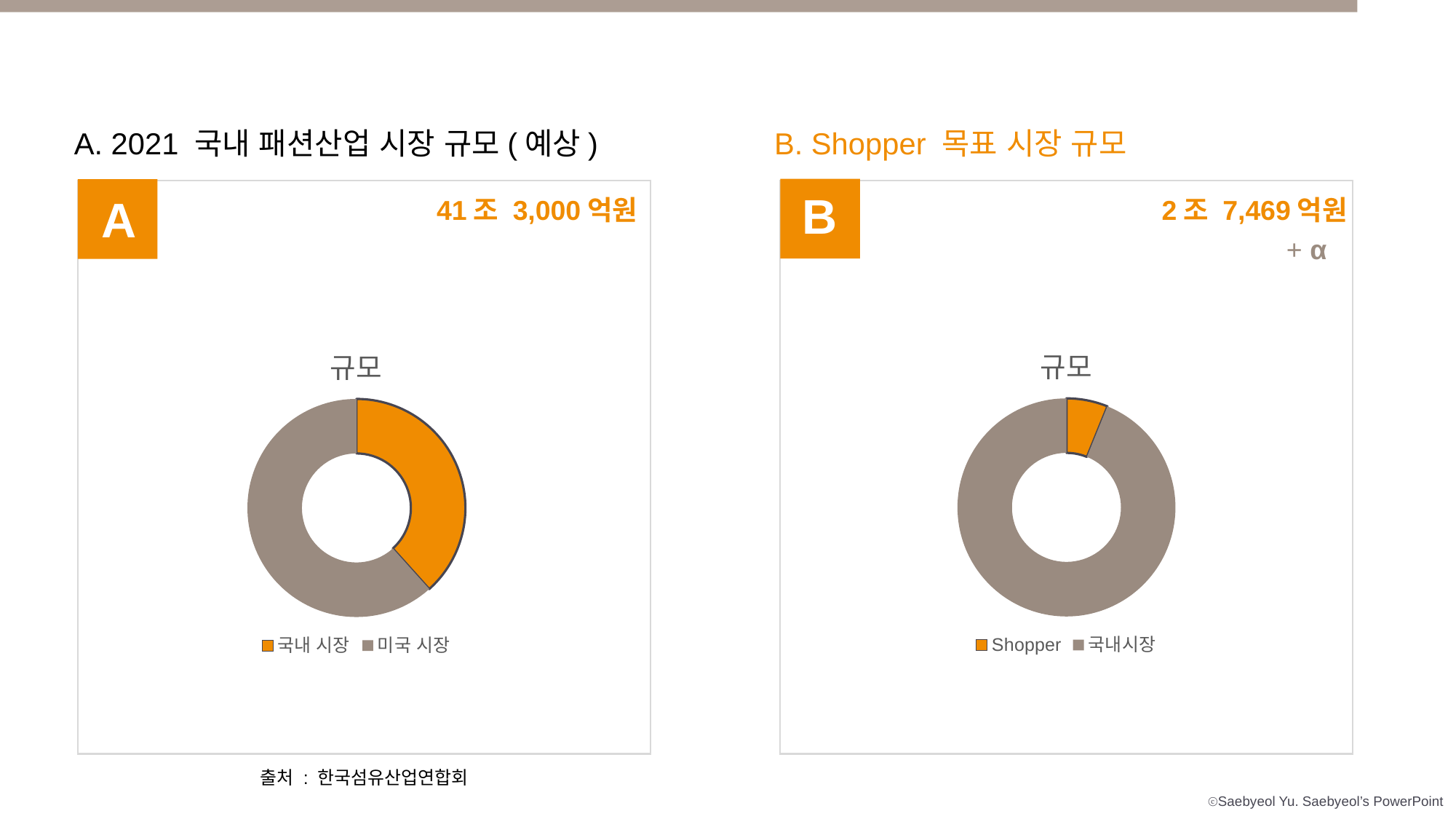

A. 2021 국내 패션산업 시장 규모(예상)
B. Shopper 목표 시장 규모

B
A
41조 3,000억원
2조 7,469억원
+ α

### Chart:

| Category | 규모 |
|---|---|
| Shopper | 2.7 |
| 국내시장 | 41.3 |

### Chart:

| Category | 규모 |
|---|---|
| 국내 시장 | 41.3 |
| 미국 시장 | 66.4 |
출처 : 한국섬유산업연합회